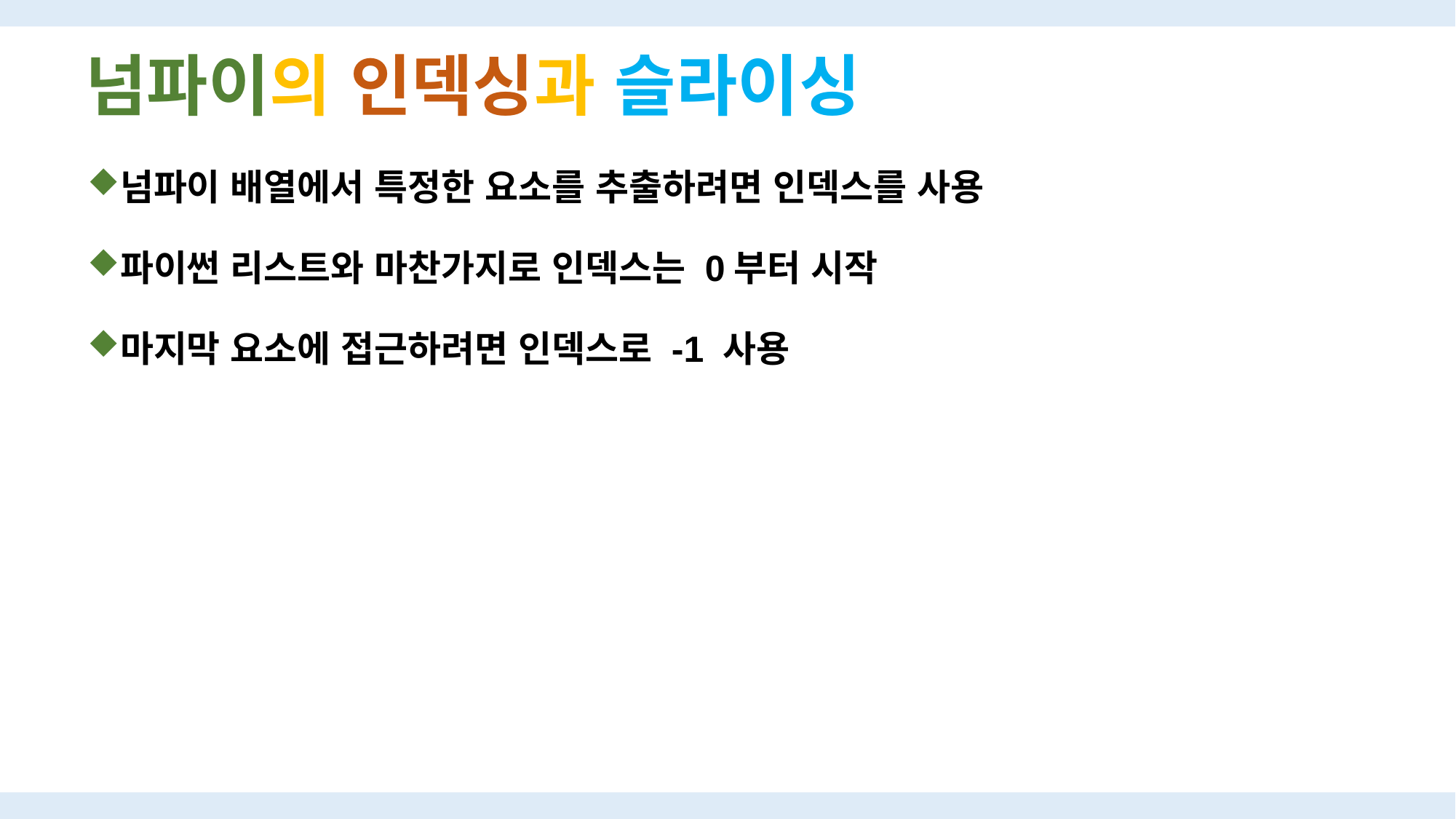

# 넘파이의 인덱싱과 슬라이싱

넘파이 배열에서 특정한 요소를 추출하려면 인덱스를 사용
파이썬 리스트와 마찬가지로 인덱스는 0부터 시작
마지막 요소에 접근하려면 인덱스로 -1 사용